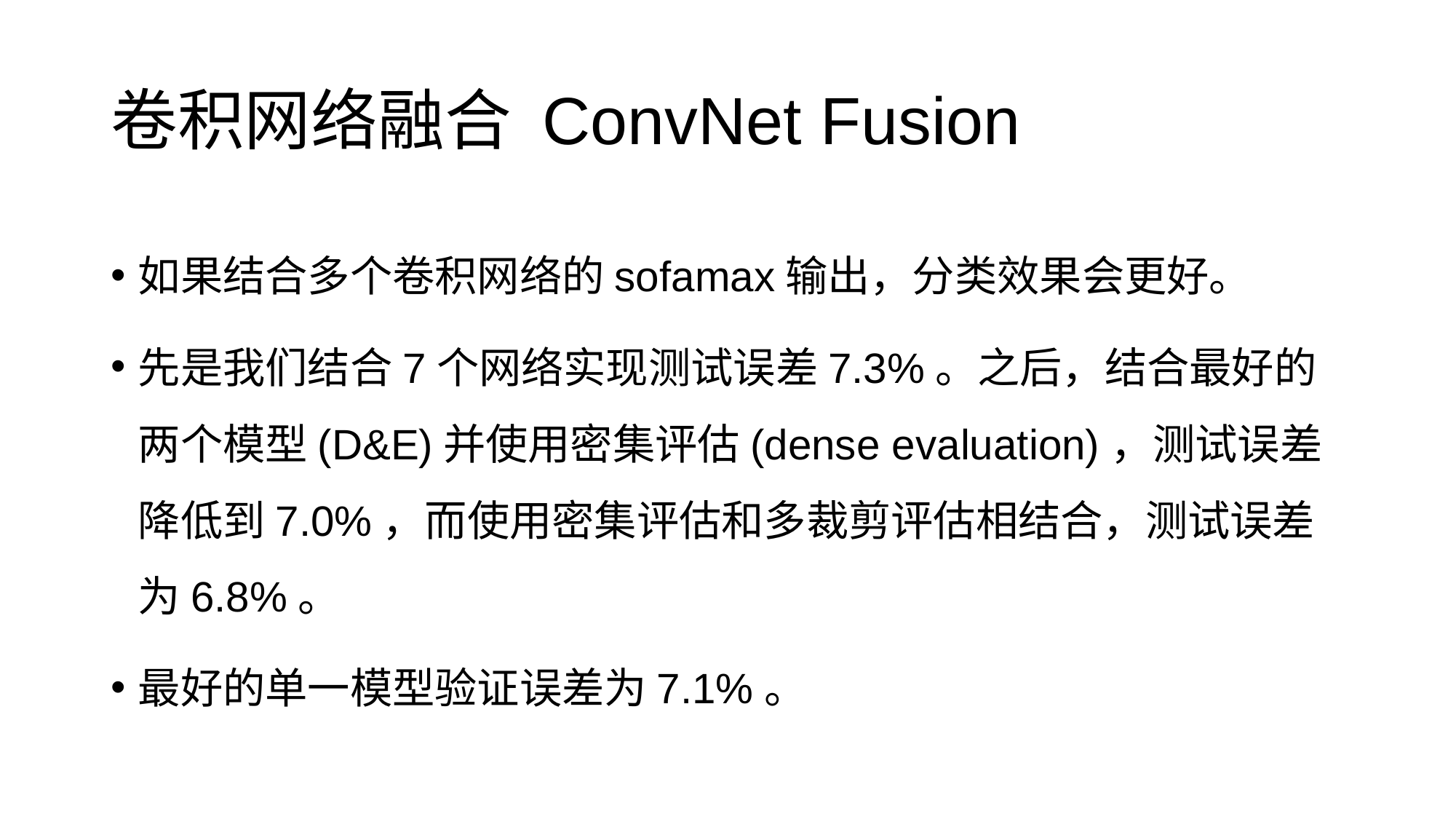

# 卷积网络融合 ConvNet Fusion
如果结合多个卷积网络的sofamax输出，分类效果会更好。
先是我们结合7个网络实现测试误差7.3%。之后，结合最好的两个模型(D&E)并使用密集评估(dense evaluation)，测试误差降低到7.0%，而使用密集评估和多裁剪评估相结合，测试误差为6.8%。
最好的单一模型验证误差为7.1%。